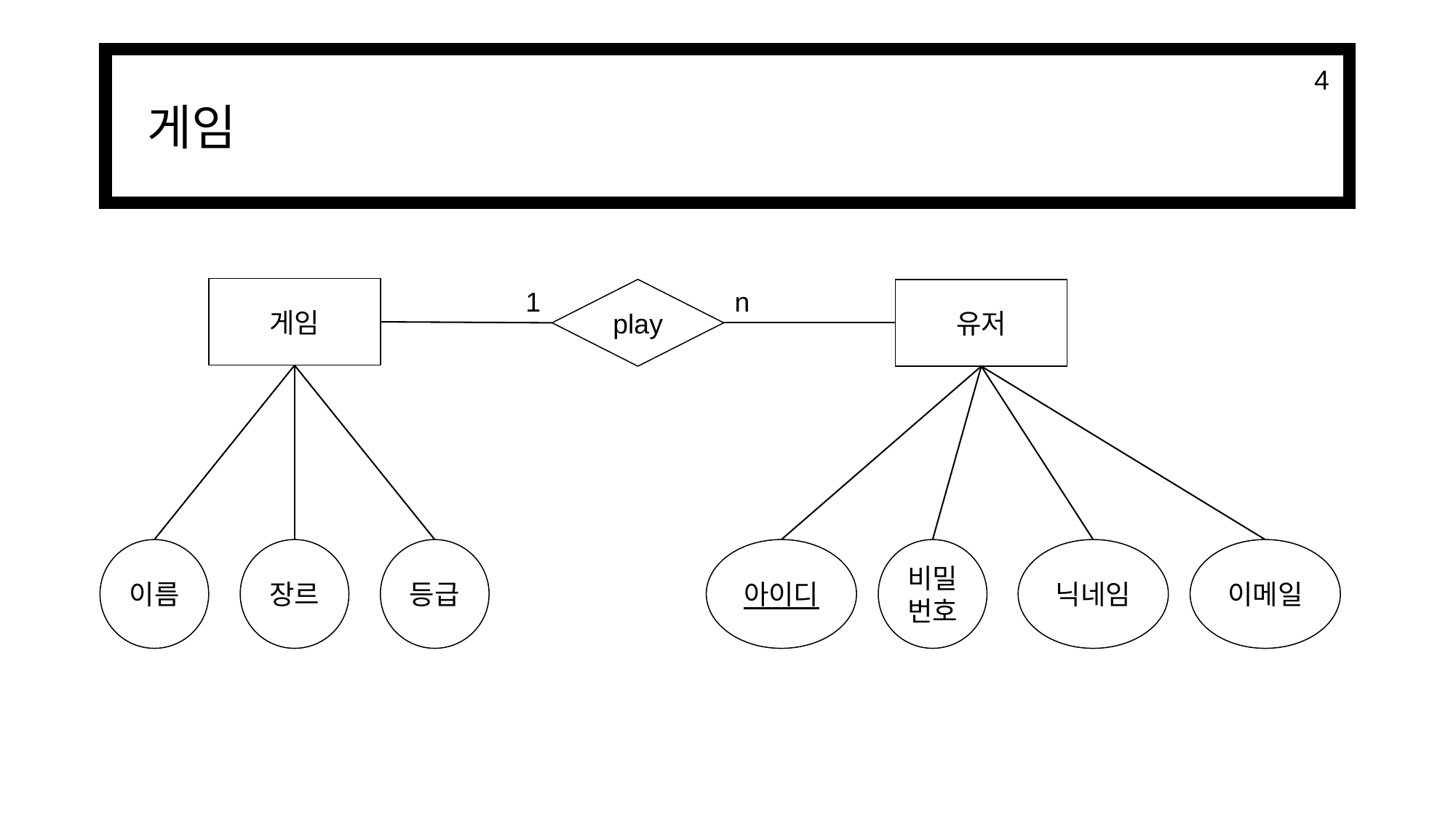

게임
4
게임
1
play
n
유저
이름
장르
등급
아이디
비밀번호
닉네임
이메일